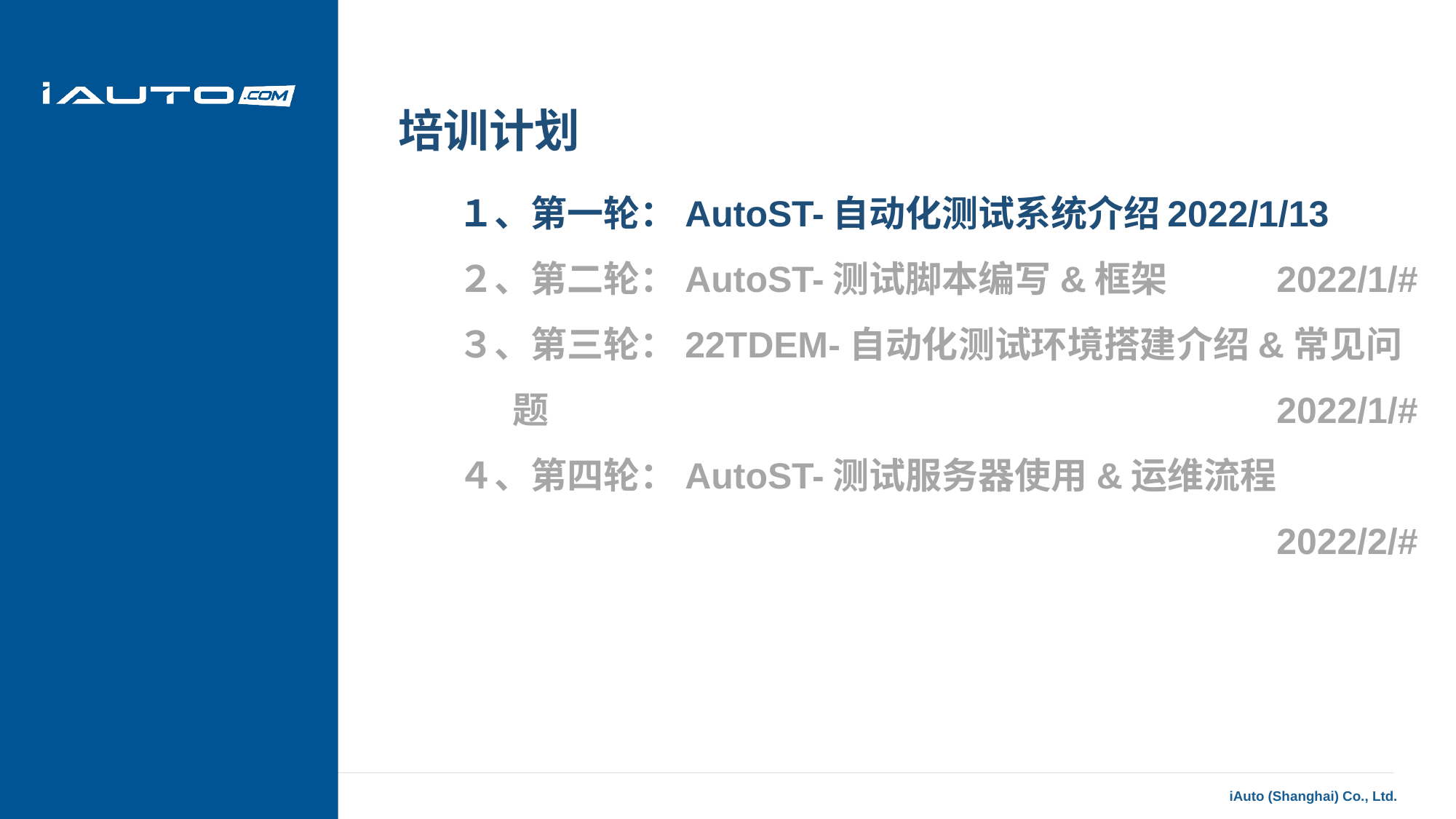

培训计划
１、第一轮：AutoST-自动化测试系统介绍	2022/1/13
２、第二轮：AutoST-测试脚本编写&框架 	2022/1/#
３、第三轮：22TDEM-自动化测试环境搭建介绍&常见问题							2022/1/#
４、第四轮：AutoST-测试服务器使用&运维流程								2022/2/#